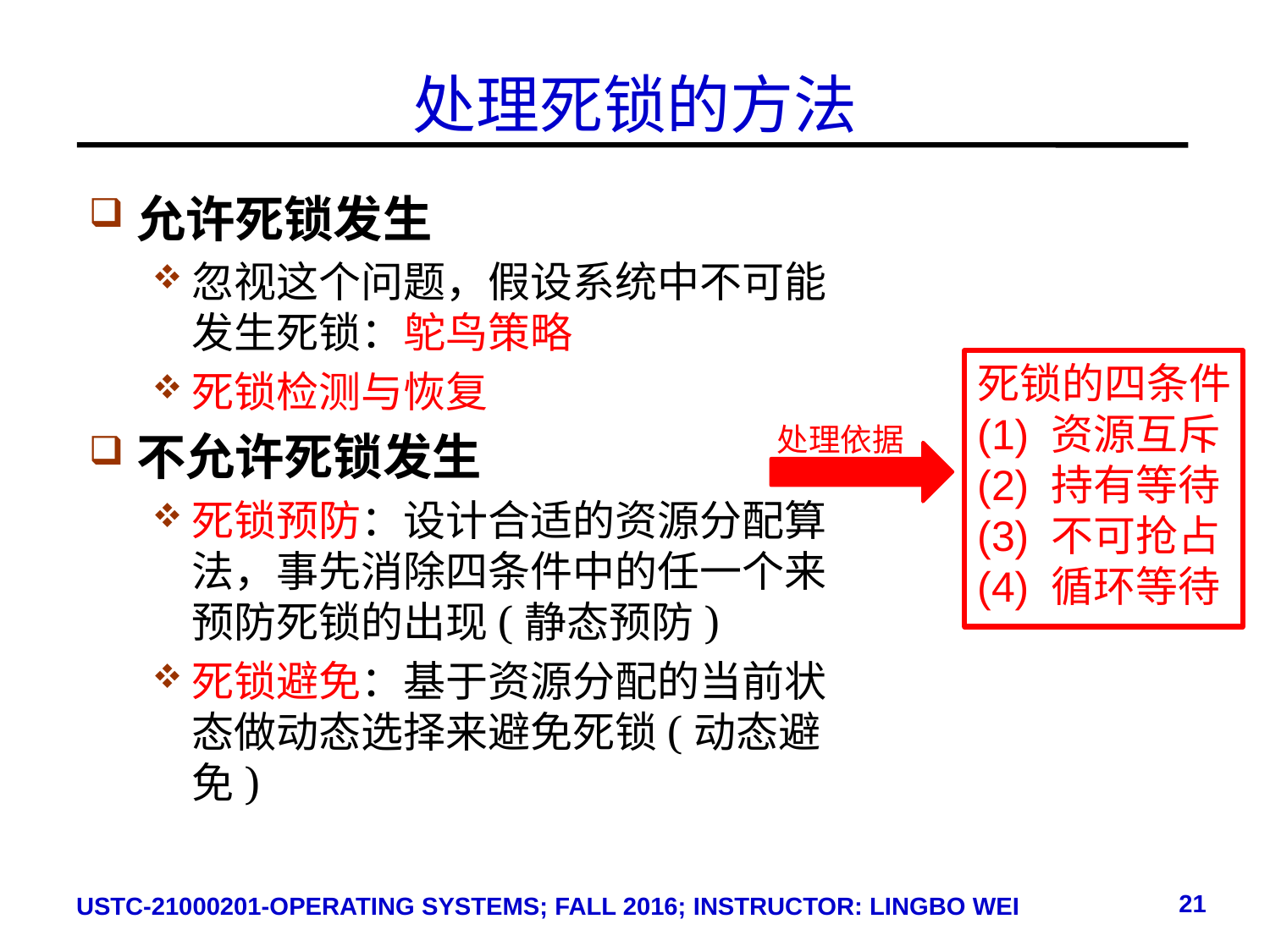

# 处理死锁的方法
允许死锁发生
忽视这个问题，假设系统中不可能发生死锁：鸵鸟策略
死锁检测与恢复
不允许死锁发生
死锁预防：设计合适的资源分配算法，事先消除四条件中的任一个来预防死锁的出现(静态预防)
死锁避免：基于资源分配的当前状态做动态选择来避免死锁(动态避免)

死锁的四条件
(1) 资源互斥
(2) 持有等待
(3) 不可抢占
(4) 循环等待

处理依据

21
USTC-21000201-OPERATING SYSTEMS; FALL 2016; INSTRUCTOR: LINGBO WEI